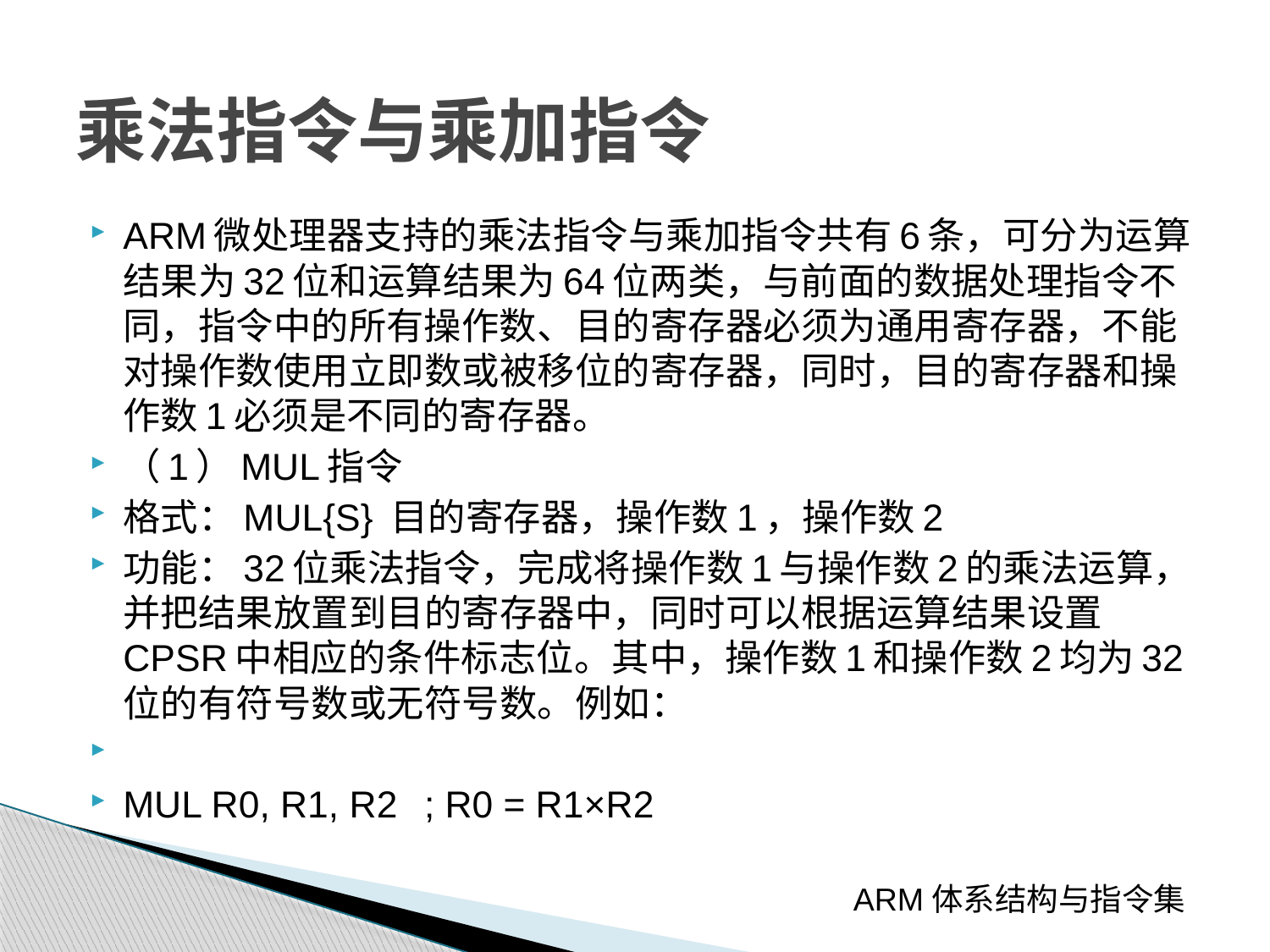

# 乘法指令与乘加指令
ARM微处理器支持的乘法指令与乘加指令共有6条，可分为运算结果为32位和运算结果为64位两类，与前面的数据处理指令不同，指令中的所有操作数、目的寄存器必须为通用寄存器，不能对操作数使用立即数或被移位的寄存器，同时，目的寄存器和操作数1必须是不同的寄存器。
（1）MUL指令
格式：MUL{S} 目的寄存器，操作数1，操作数2
功能：32位乘法指令，完成将操作数1与操作数2的乘法运算，并把结果放置到目的寄存器中，同时可以根据运算结果设置CPSR中相应的条件标志位。其中，操作数1和操作数2均为32位的有符号数或无符号数。例如：

MUL R0, R1, R2	; R0 = R1×R2

            ARM体系结构与指令集